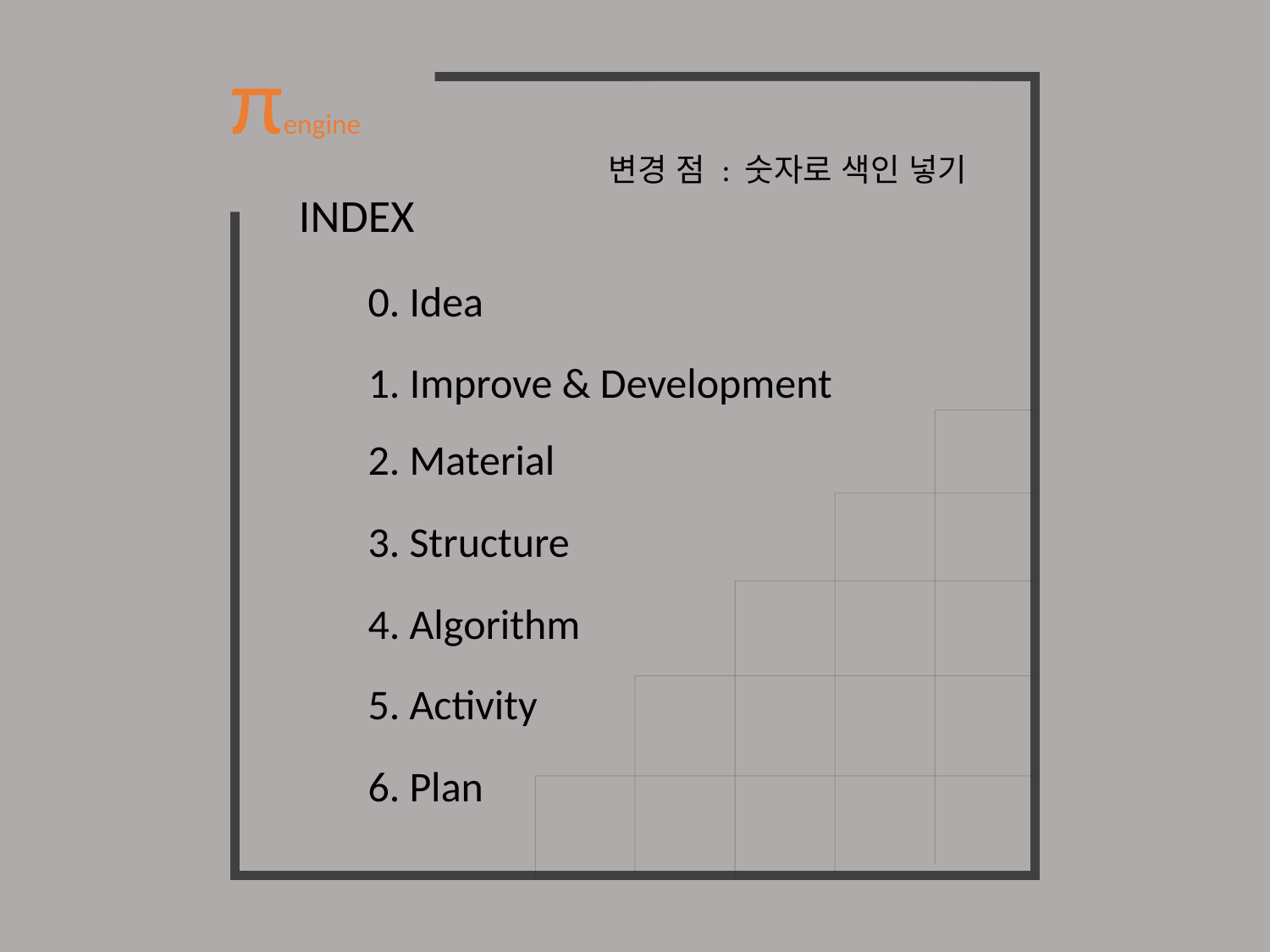

πengine

변경 점 : 숫자로 색인 넣기
INDEX
0. Idea
1. Improve & Development
2. Material
3. Structure
4. Algorithm
5. Activity
6. Plan